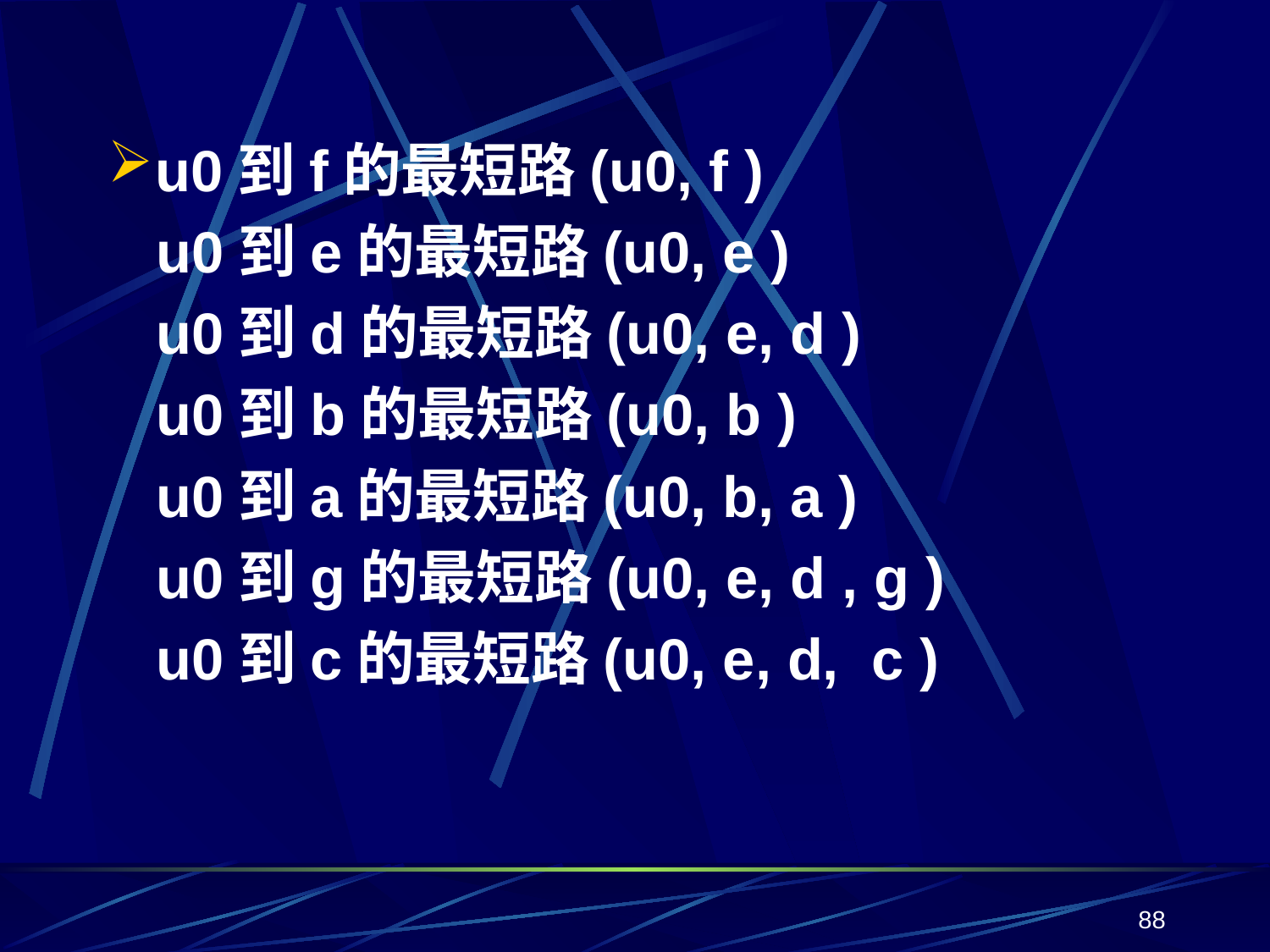

u0到f的最短路(u0, f )
   u0到e的最短路(u0, e )
   u0到d的最短路(u0, e, d )
   u0到b的最短路(u0, b )
   u0到a的最短路(u0, b, a )
   u0到g的最短路(u0, e, d , g )
   u0到c的最短路(u0, e, d,  c )

88